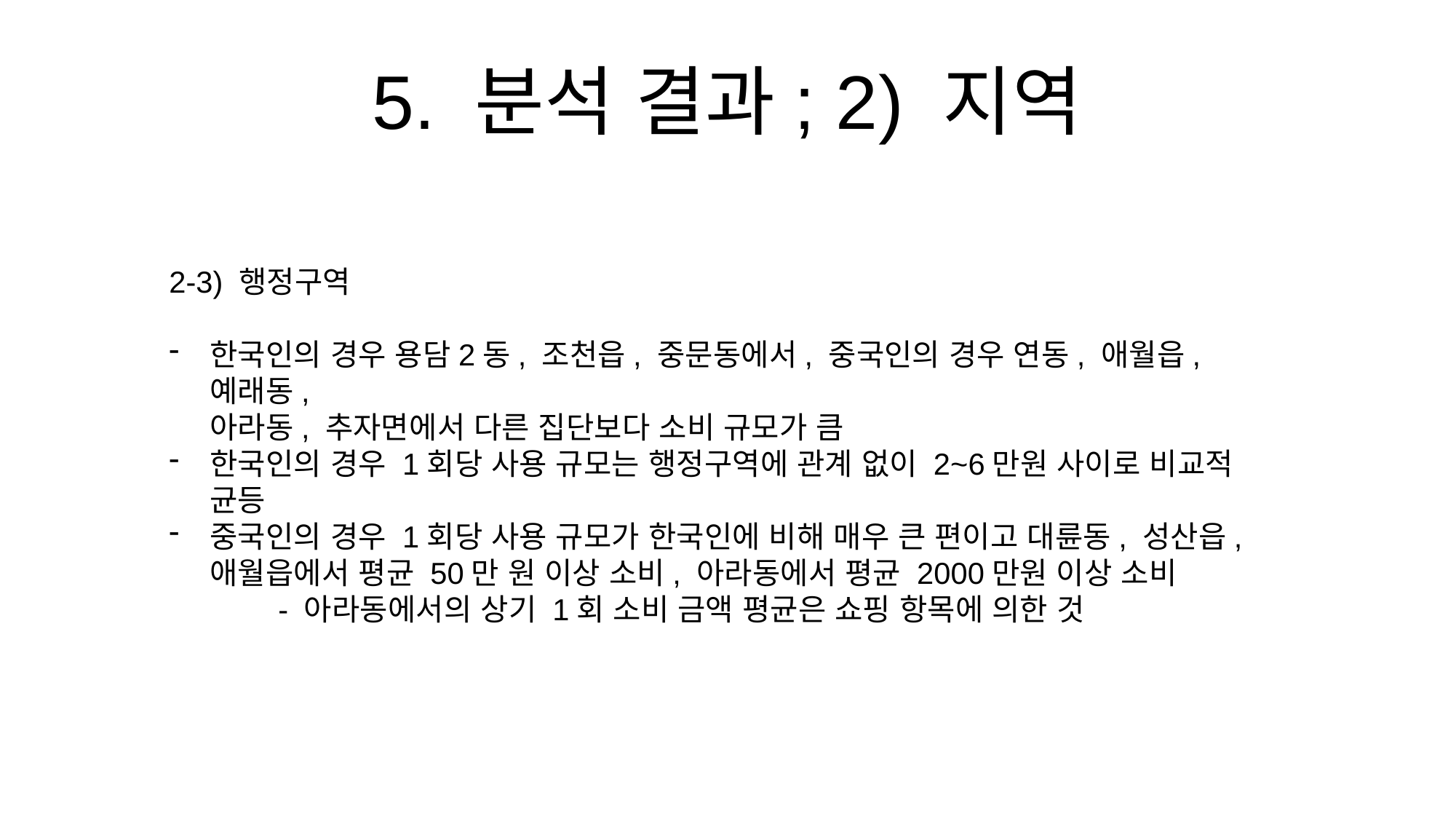

5. 분석 결과; 2) 지역
2-3) 행정구역

한국인의 경우 용담2동, 조천읍, 중문동에서, 중국인의 경우 연동, 애월읍, 예래동,
아라동, 추자면에서 다른 집단보다 소비 규모가 큼
한국인의 경우 1회당 사용 규모는 행정구역에 관계 없이 2~6만원 사이로 비교적 균등
중국인의 경우 1회당 사용 규모가 한국인에 비해 매우 큰 편이고 대륜동, 성산읍,
애월읍에서 평균 50만 원 이상 소비, 아라동에서 평균 2000만원 이상 소비
	- 아라동에서의 상기 1회 소비 금액 평균은 쇼핑 항목에 의한 것